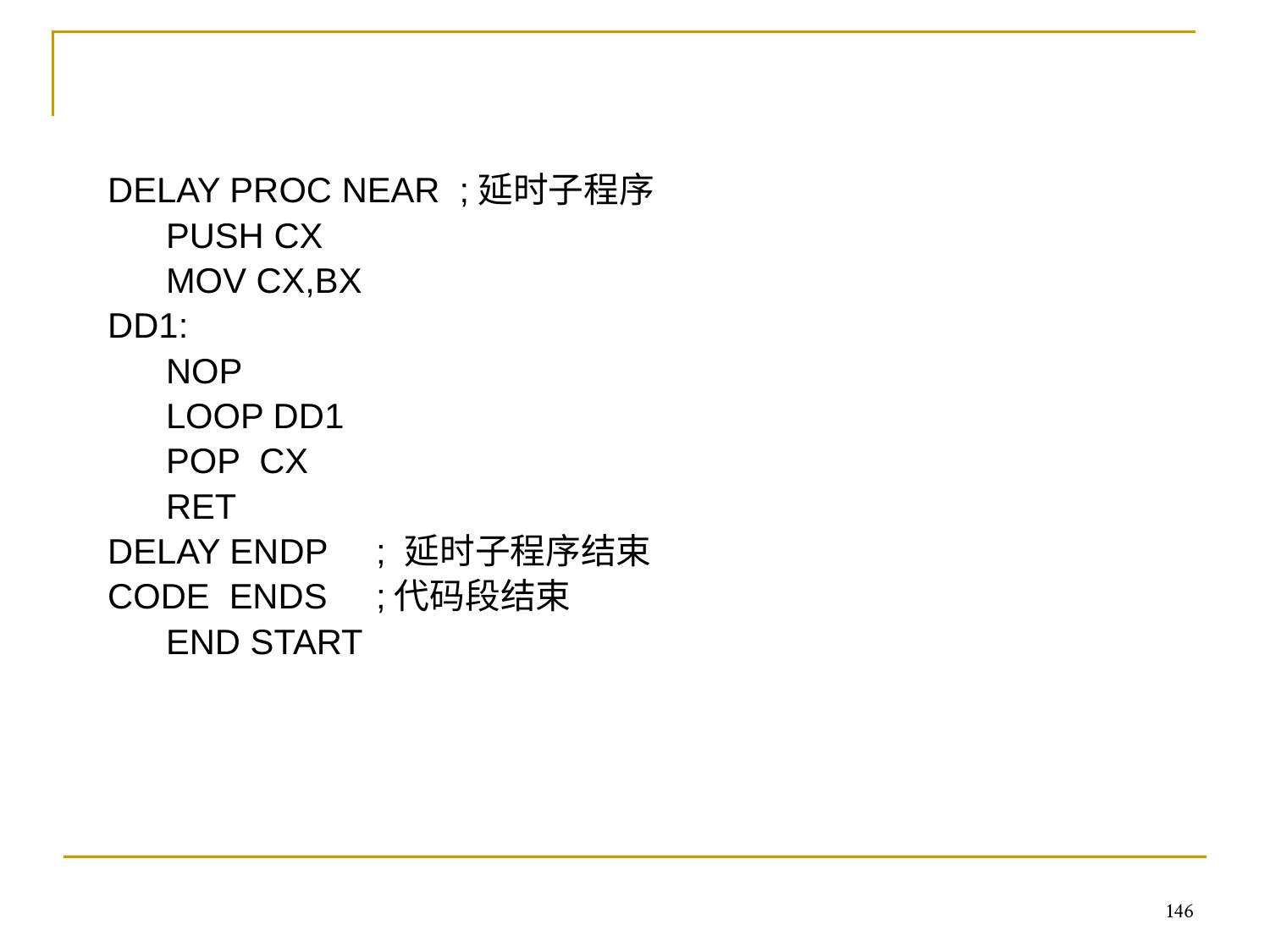

#
DELAY PROC NEAR  ;延时子程序
      PUSH CX
      MOV CX,BX
DD1:
      NOP
      LOOP DD1
      POP  CX
      RET
DELAY ENDP     ; 延时子程序结束
CODE  ENDS     ;代码段结束
      END START

146